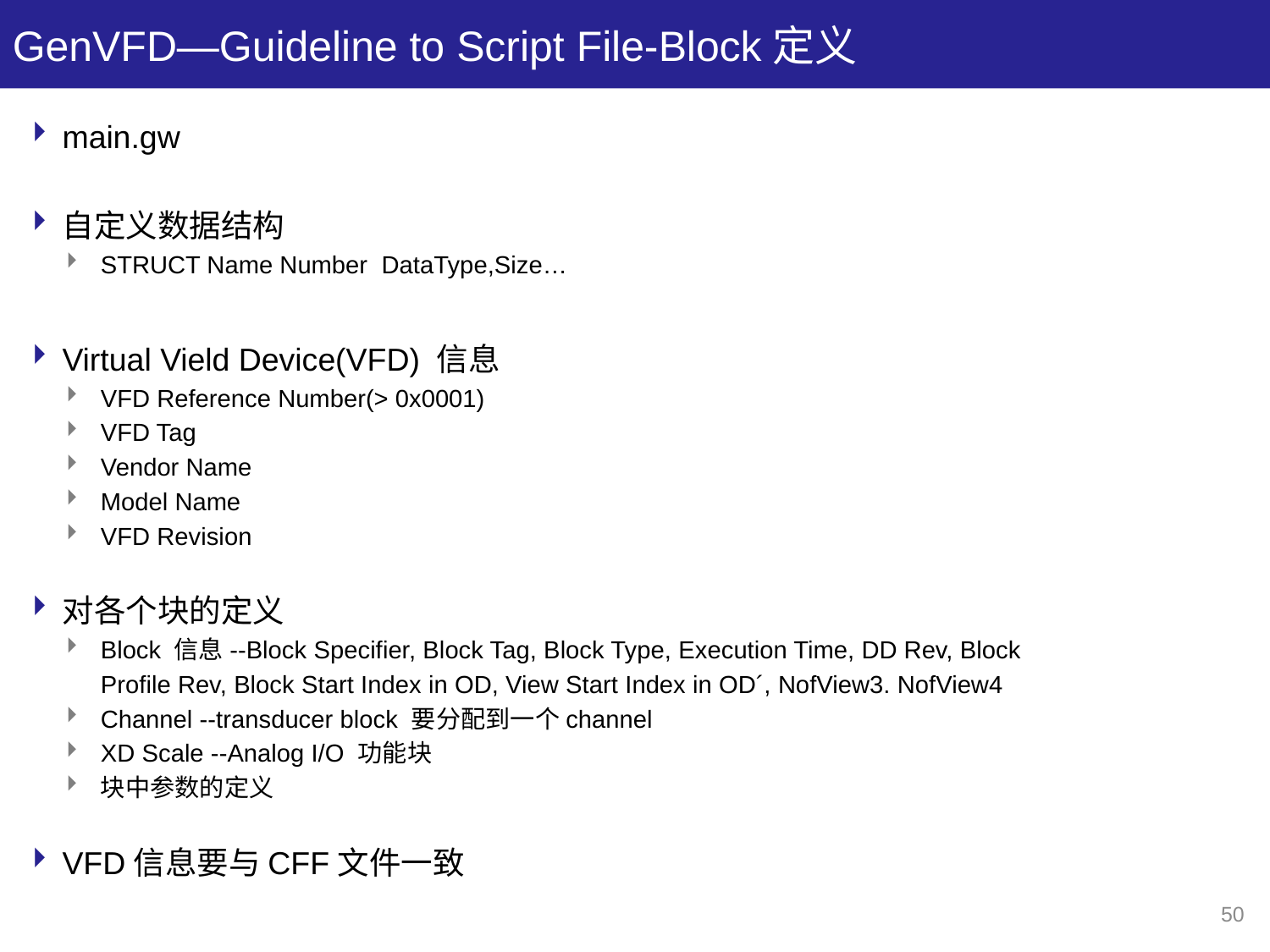

# GenVFD—Guideline to Script File-Block定义
main.gw

自定义数据结构
STRUCT Name Number  DataType,Size…

Virtual Vield Device(VFD) 信息
VFD Reference Number(> 0x0001)
VFD Tag
Vendor Name
Model Name
VFD Revision

对各个块的定义
Block 信息--Block Specifier, Block Tag, Block Type, Execution Time, DD Rev, Block
	Profile Rev, Block Start Index in OD, View Start Index in OD´, NofView3. NofView4
Channel --transducer block 要分配到一个channel
XD Scale --Analog I/O 功能块
块中参数的定义

VFD信息要与CFF文件一致

50